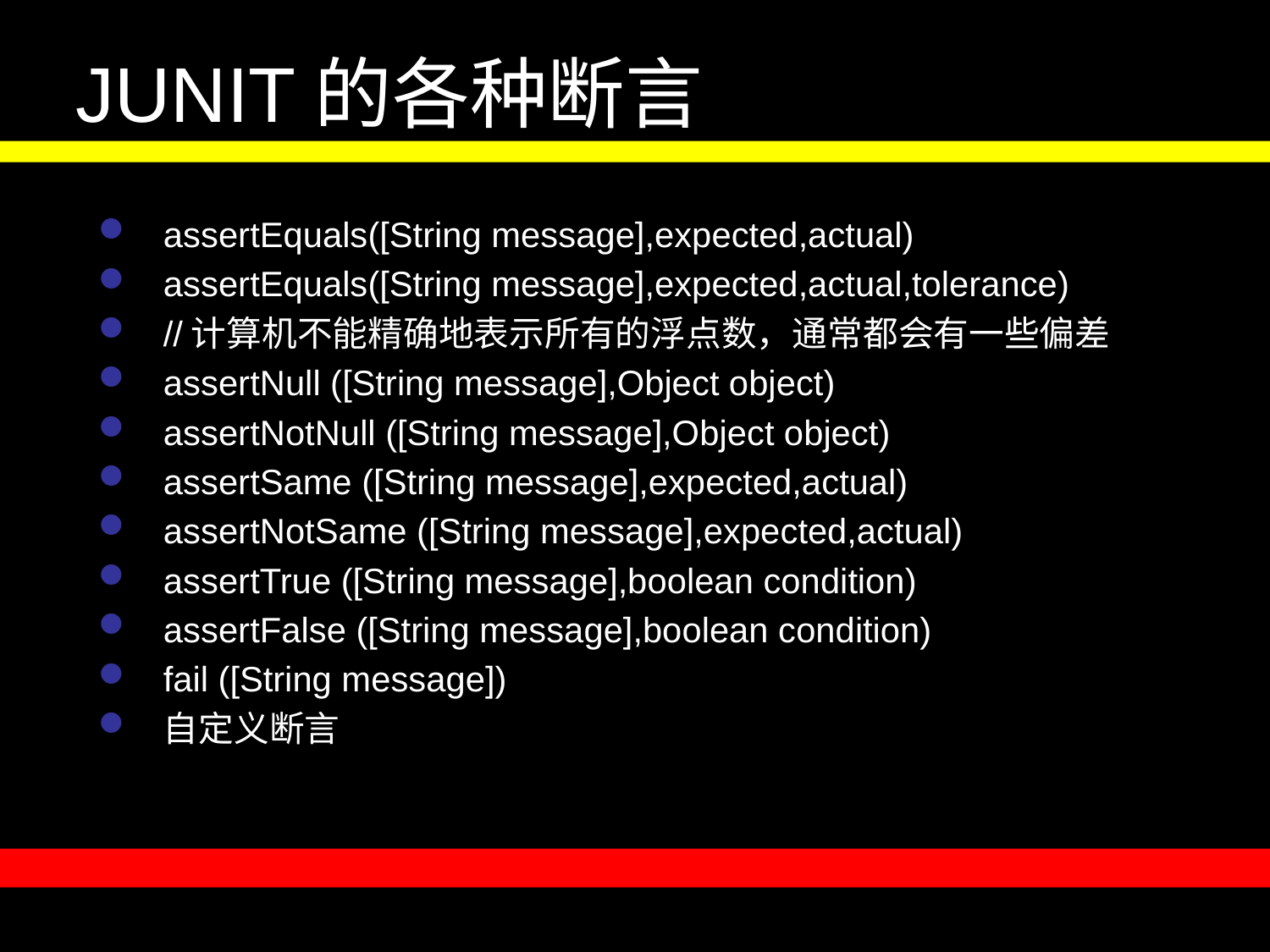

# JUNIT的各种断言
assertEquals([String message],expected,actual)
assertEquals([String message],expected,actual,tolerance)
//计算机不能精确地表示所有的浮点数，通常都会有一些偏差
assertNull ([String message],Object object)
assertNotNull ([String message],Object object)
assertSame ([String message],expected,actual)
assertNotSame ([String message],expected,actual)
assertTrue ([String message],boolean condition)
assertFalse ([String message],boolean condition)
fail ([String message])
自定义断言